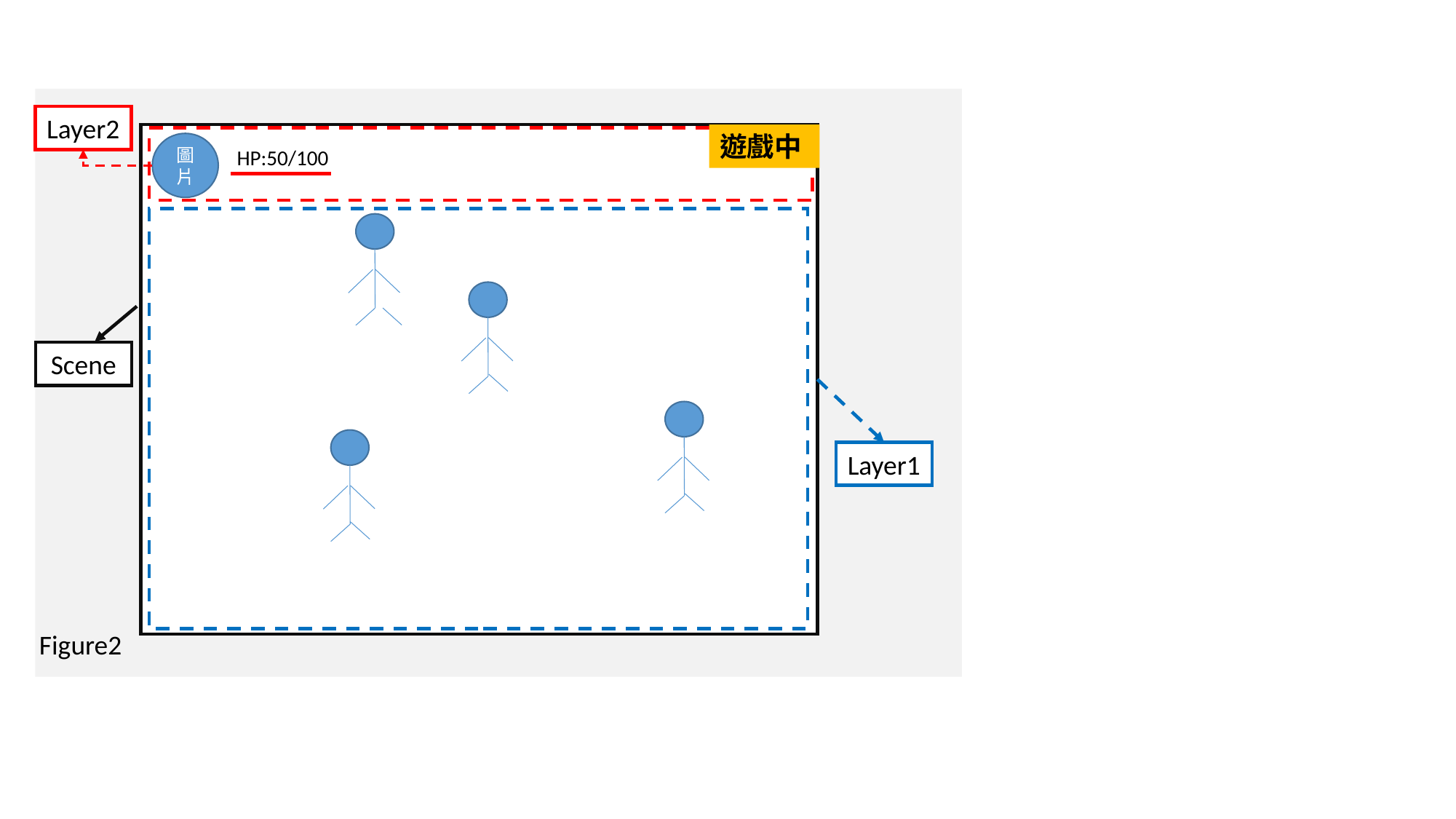

Layer2

遊戲中

圖片
HP:50/100

Scene

Layer1
Figure2